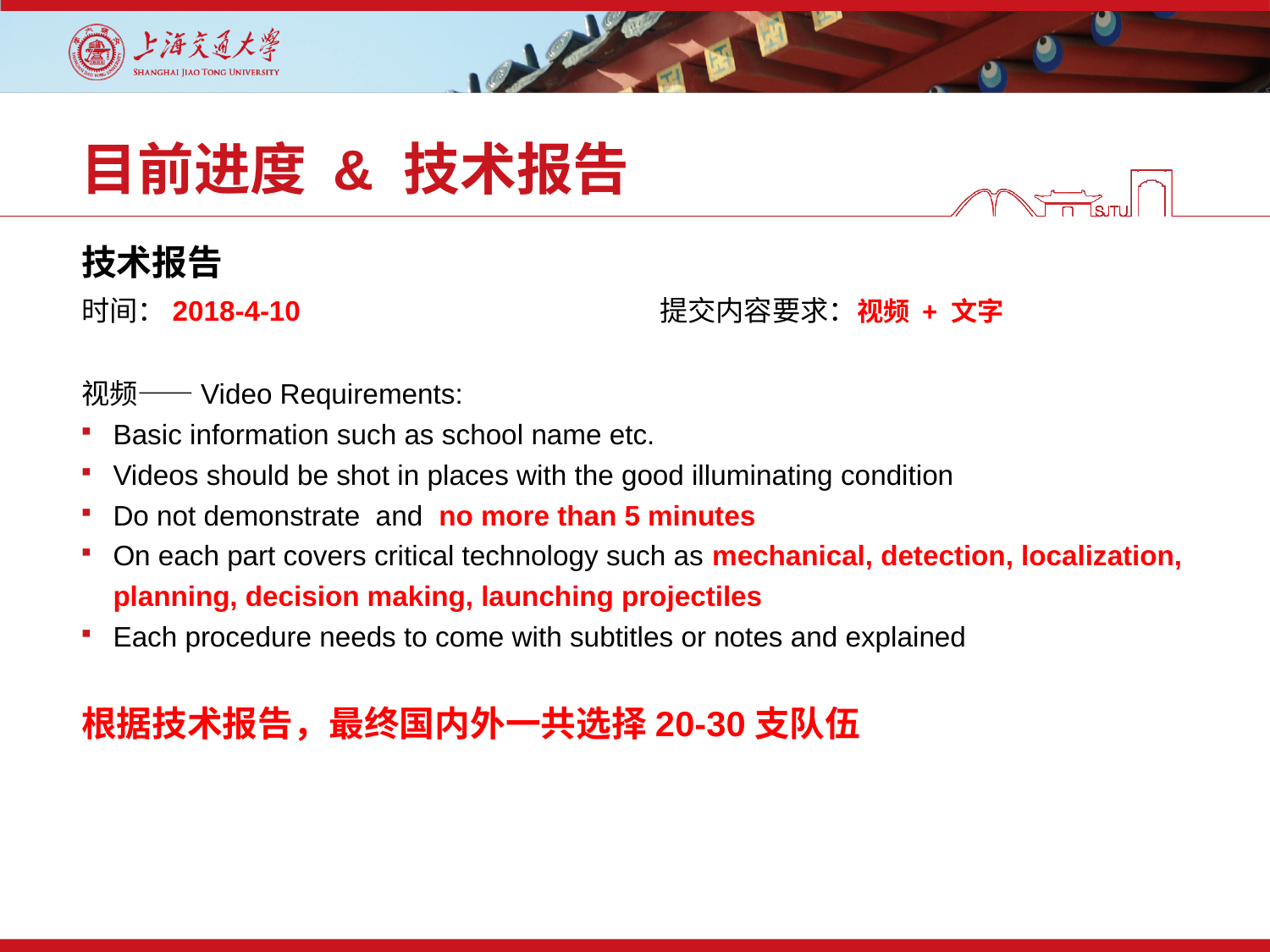

# 目前进度 & 技术报告
技术报告
时间：2018-4-10                                             提交内容要求：视频 + 文字

视频——Video Requirements:
Basic information such as school name etc.
Videos should be shot in places with the good illuminating condition
Do not demonstrate  and  no more than 5 minutes
On each part covers critical technology such as mechanical, detection, localization, planning, decision making, launching projectiles
Each procedure needs to come with subtitles or notes and explained

根据技术报告，最终国内外一共选择20-30支队伍